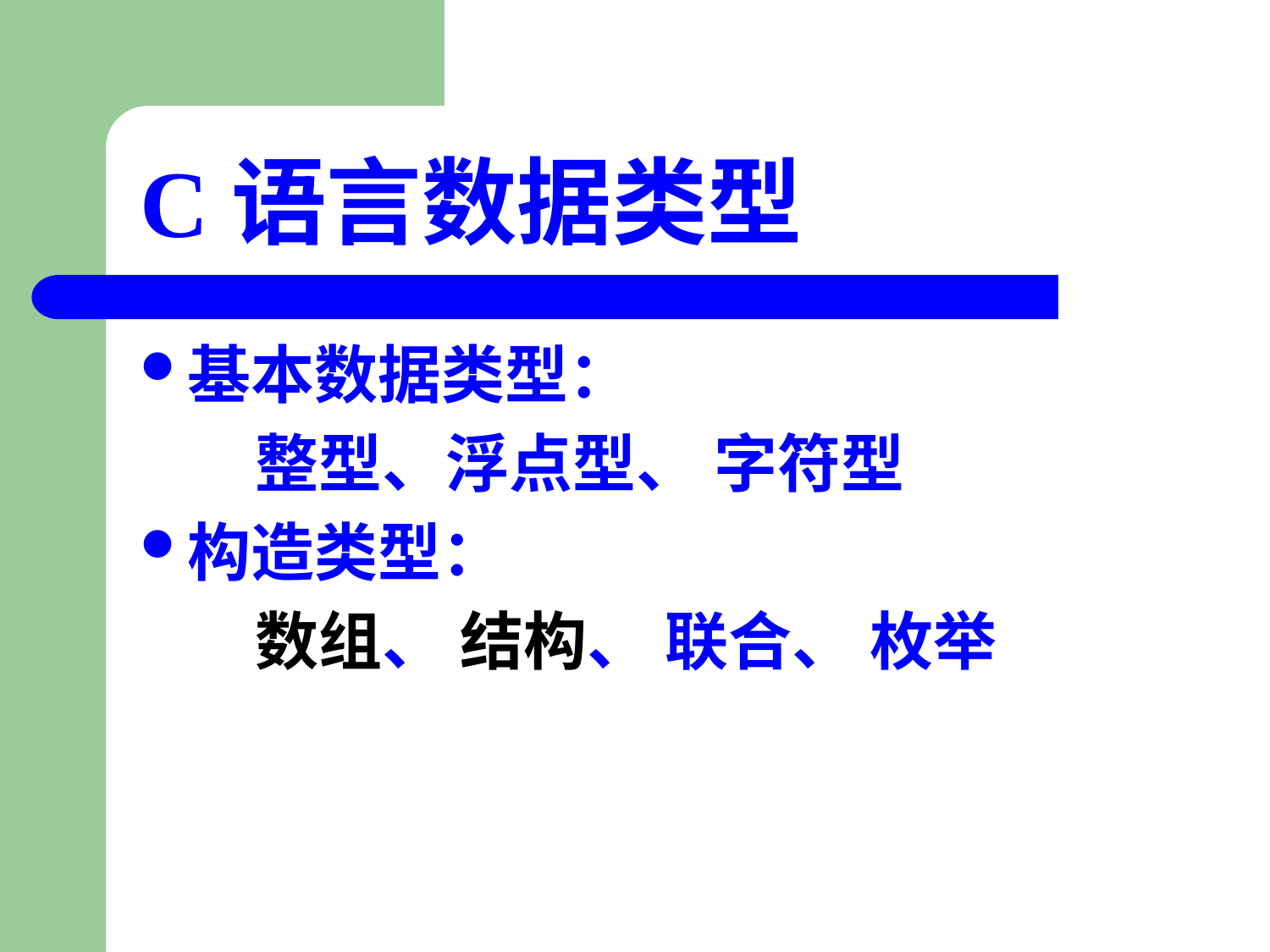

# C语言数据类型
基本数据类型：
       整型、浮点型、 字符型
构造类型：
       数组、 结构、 联合、 枚举